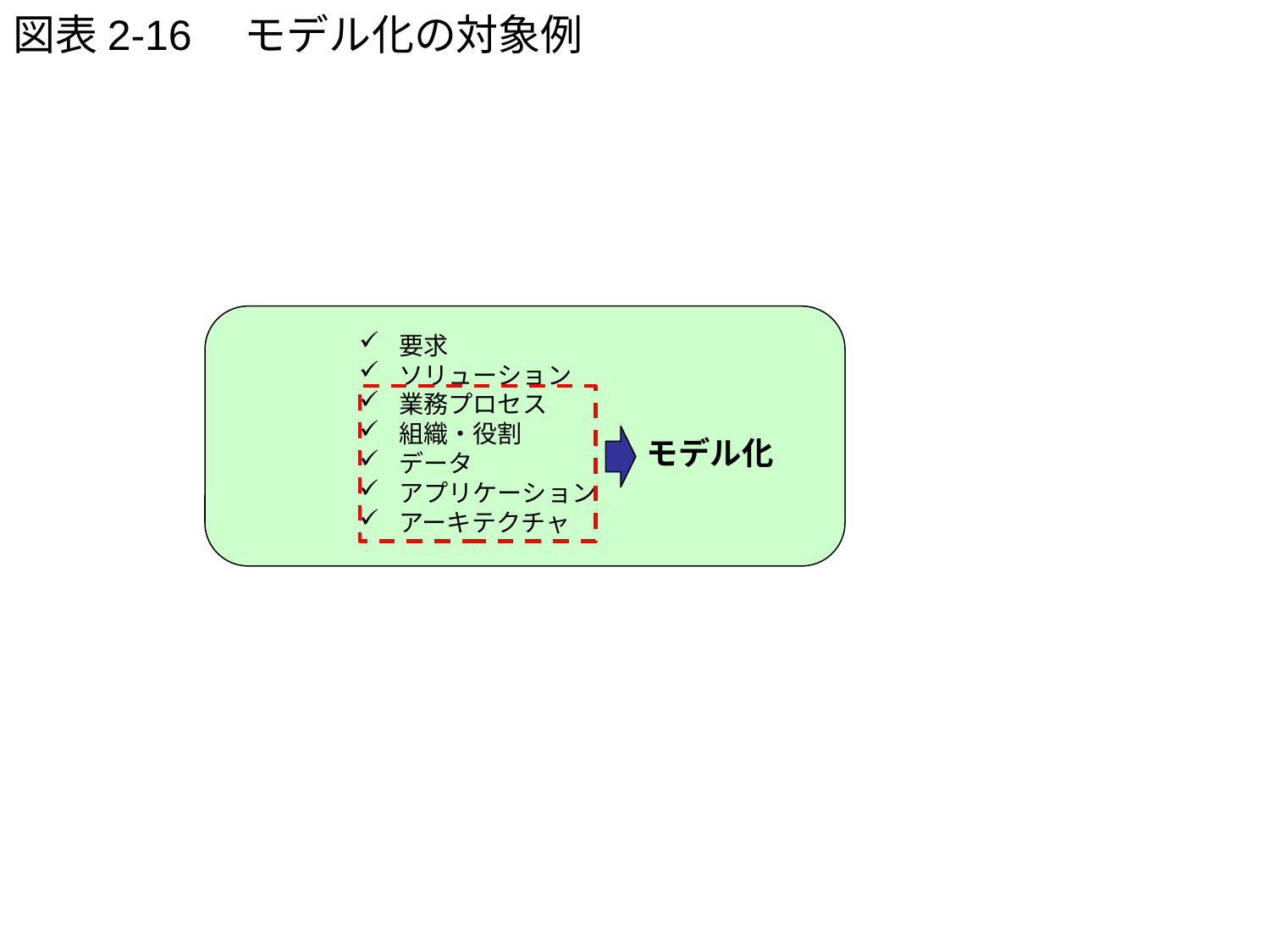

# 図表2-16　モデル化の対象例

要求
ソリューション
業務プロセス
組織・役割
データ
アプリケーション
アーキテクチャ

モデル化